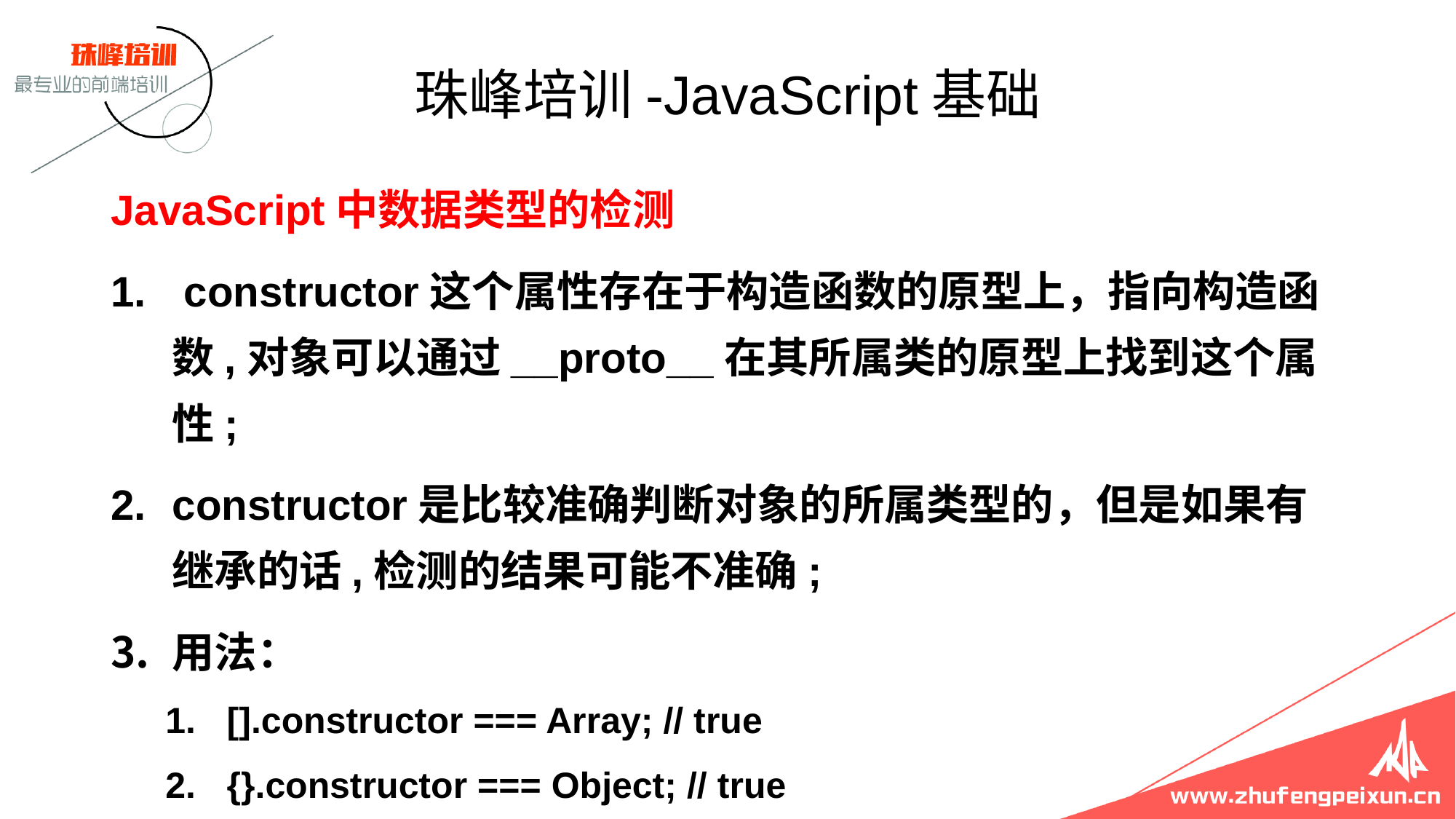

# 珠峰培训-JavaScript基础
JavaScript中数据类型的检测
 constructor这个属性存在于构造函数的原型上，指向构造函数,对象可以通过__proto__在其所属类的原型上找到这个属性;
constructor是比较准确判断对象的所属类型的，但是如果有继承的话,检测的结果可能不准确;
用法：
[].constructor === Array; // true
{}.constructor === Object; // true
“”.constructor === String; // true